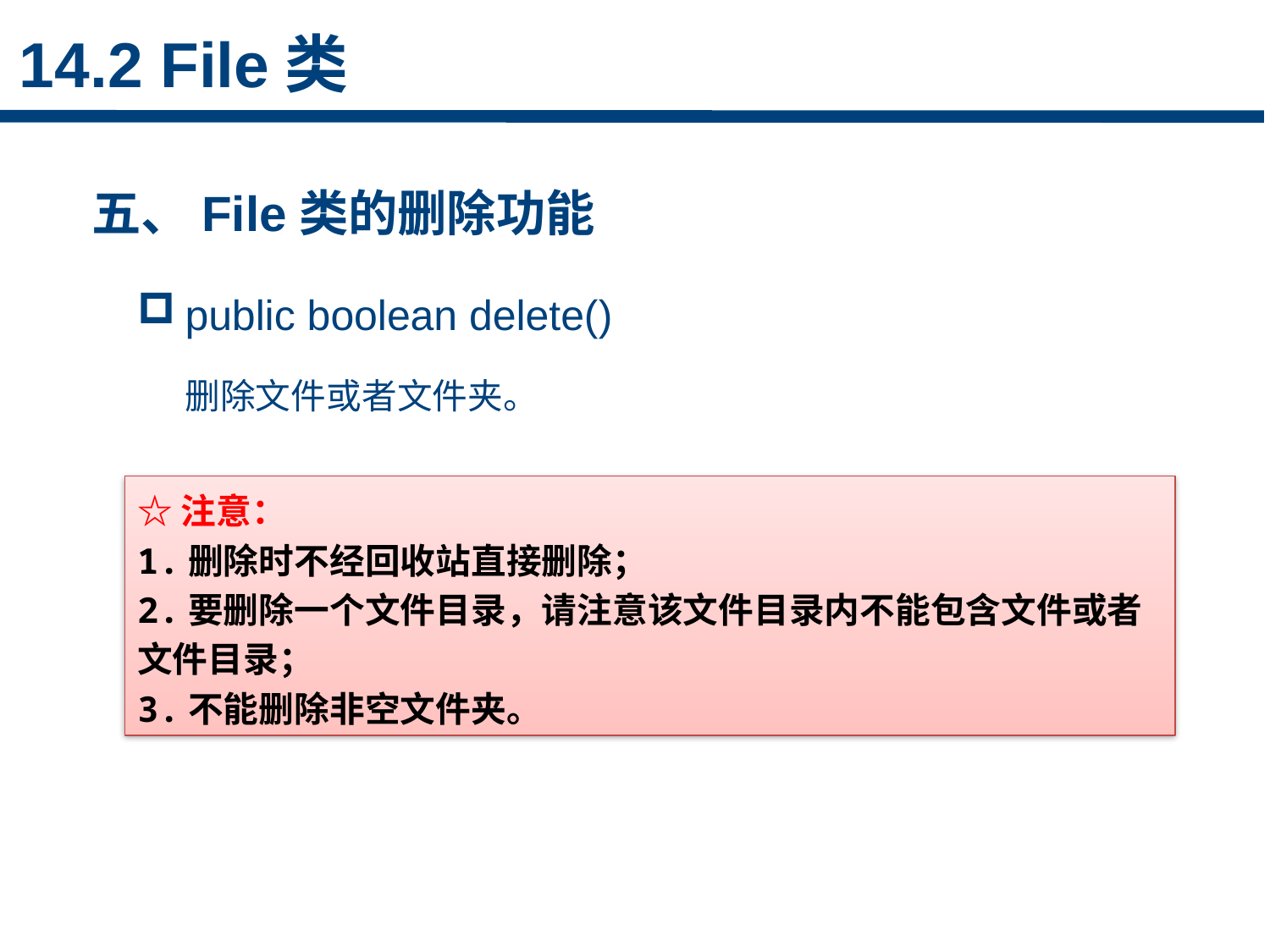

14.2 File类
五、File类的删除功能
点击添加文本
public boolean delete()
     删除文件或者文件夹。
点击添加文本
☆注意：
1.删除时不经回收站直接删除；
2.要删除一个文件目录，请注意该文件目录内不能包含文件或者文件目录；
3.不能删除非空文件夹。
点击添加文本
点击添加文本